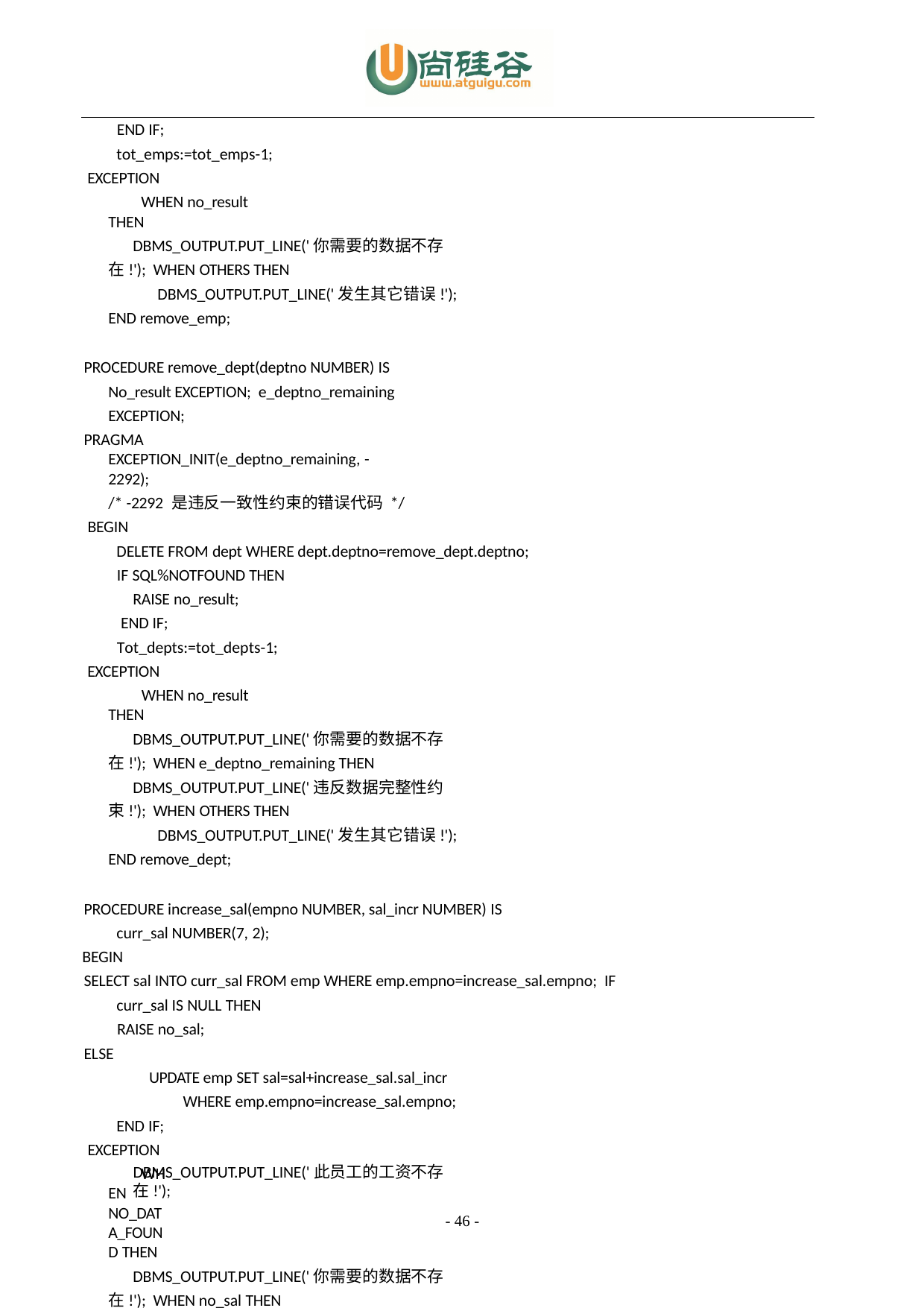

END IF;
tot_emps:=tot_emps-1;  EXCEPTION
WHEN no_result THEN
DBMS_OUTPUT.PUT_LINE('你需要的数据不存在!');  WHEN OTHERS THEN
DBMS_OUTPUT.PUT_LINE('发生其它错误!');
END remove_emp;

PROCEDURE remove_dept(deptno NUMBER) IS  No_result EXCEPTION;  e_deptno_remaining EXCEPTION;
PRAGMA EXCEPTION_INIT(e_deptno_remaining, -2292);
/* -2292 是违反一致性约束的错误代码 */  BEGIN
DELETE FROM dept WHERE dept.deptno=remove_dept.deptno;  IF SQL%NOTFOUND THEN
RAISE no_result;  END IF;
Tot_depts:=tot_depts-1;  EXCEPTION
WHEN no_result THEN
DBMS_OUTPUT.PUT_LINE('你需要的数据不存在!');  WHEN e_deptno_remaining THEN
DBMS_OUTPUT.PUT_LINE('违反数据完整性约束!');  WHEN OTHERS THEN
DBMS_OUTPUT.PUT_LINE('发生其它错误!');
END remove_dept;

PROCEDURE increase_sal(empno NUMBER, sal_incr NUMBER) IS  curr_sal NUMBER(7, 2);
BEGIN
SELECT sal INTO curr_sal FROM emp WHERE emp.empno=increase_sal.empno;  IF curr_sal IS NULL THEN
RAISE no_sal;
ELSE
UPDATE emp SET sal=sal+increase_sal.sal_incr  WHERE emp.empno=increase_sal.empno;
END IF;  EXCEPTION
WHEN NO_DATA_FOUND THEN
DBMS_OUTPUT.PUT_LINE('你需要的数据不存在!');  WHEN no_sal THEN
DBMS_OUTPUT.PUT_LINE('此员工的工资不存在!');
- 46 -